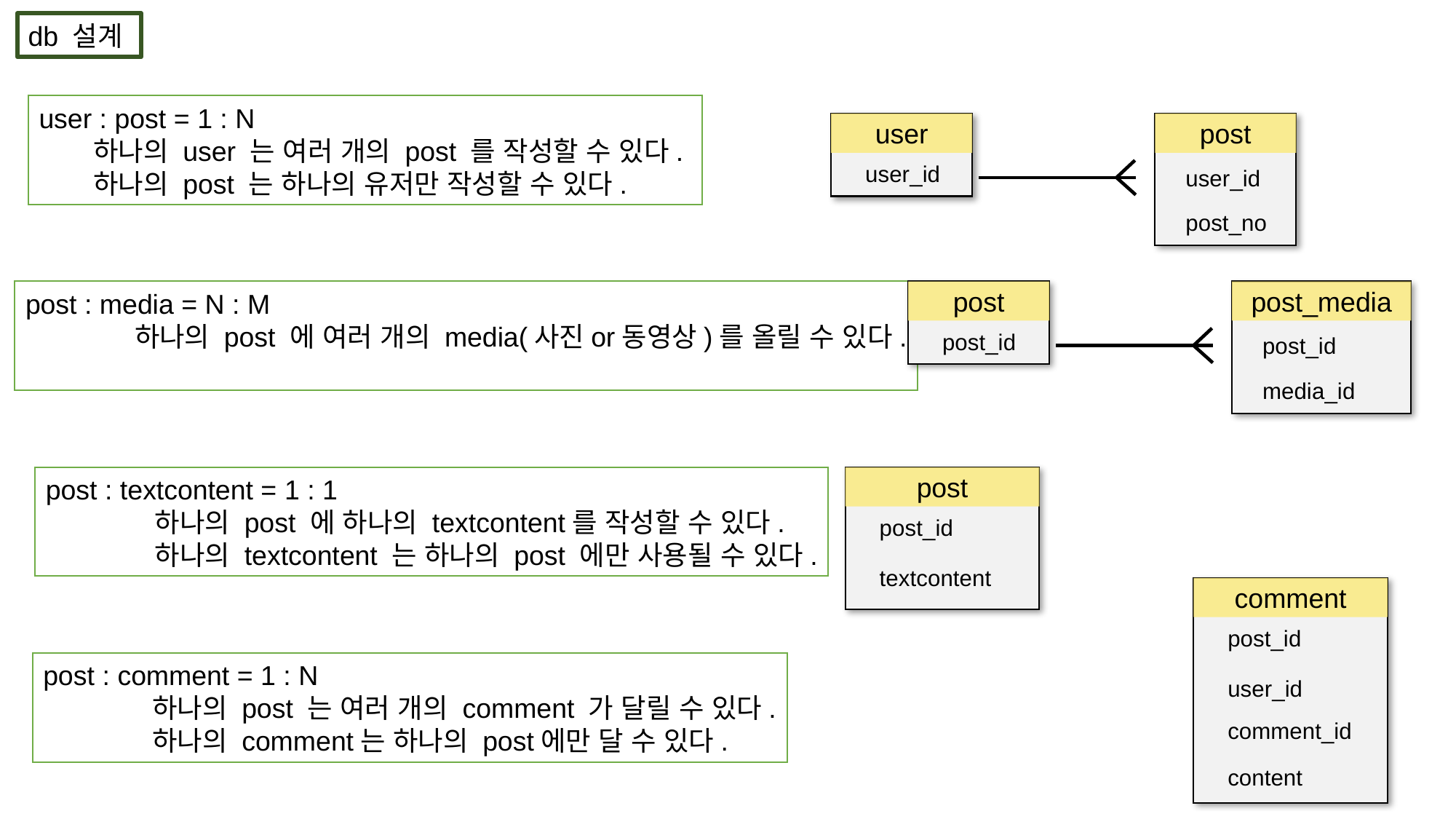

db 설계
user : post = 1 : N
하나의 user 는 여러 개의 post 를 작성할 수 있다.
하나의 post 는 하나의 유저만 작성할 수 있다.
user
post

user_id
user_id
post_no
post : media = N : M
	하나의 post 에 여러 개의 media(사진or동영상)를 올릴 수 있다.

post
post_media

post_id
post_id
media_id
post : textcontent = 1 : 1
	하나의 post 에 하나의 textcontent를 작성할 수 있다.
	하나의 textcontent 는 하나의 post 에만 사용될 수 있다.
post

post_id
textcontent
comment

post_id
post : comment = 1 : N
	하나의 post 는 여러 개의 comment 가 달릴 수 있다.
	하나의 comment는 하나의 post에만 달 수 있다.
user_id
comment_id
content